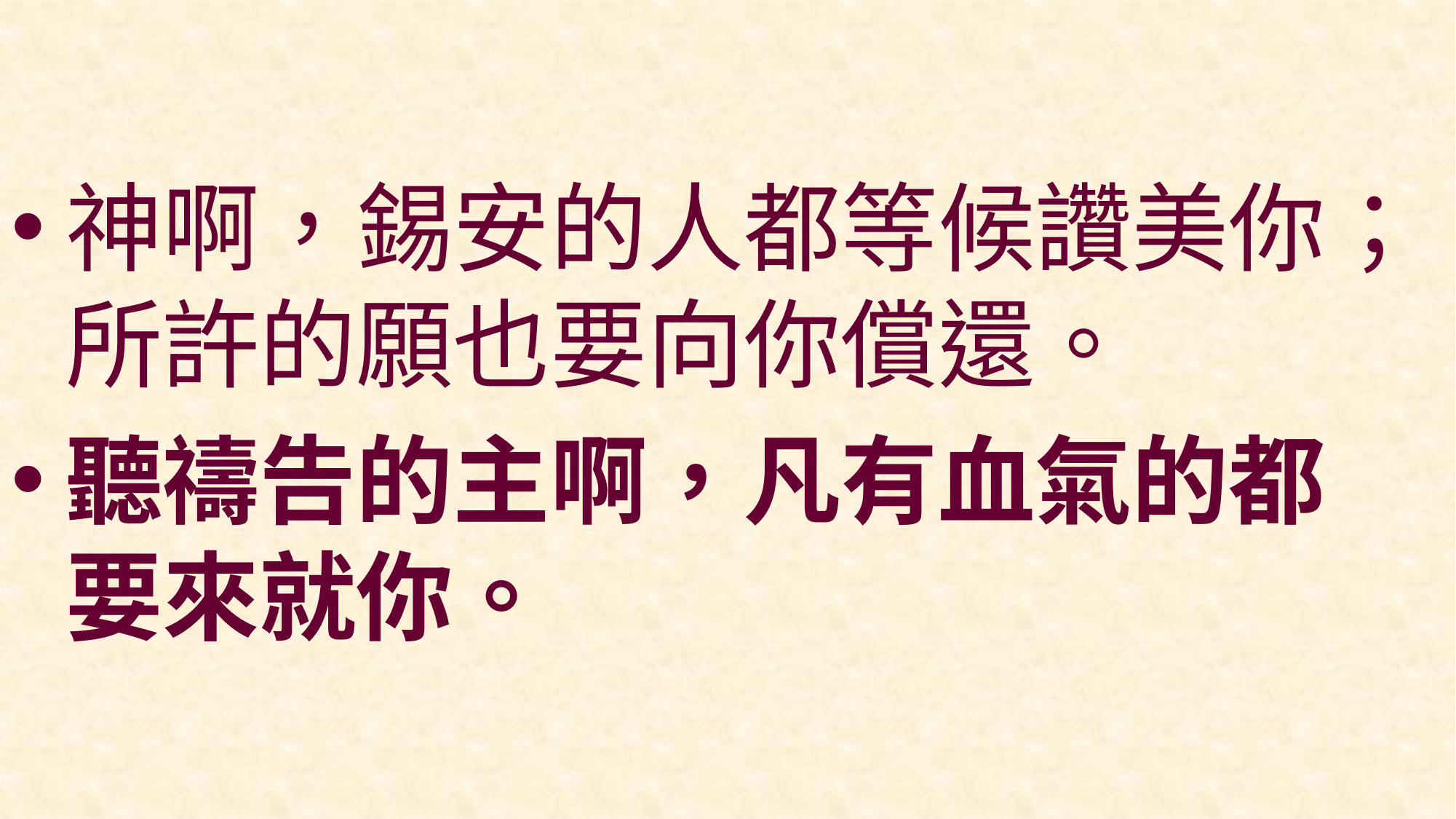

神啊，錫安的人都等候讚美你；所許的願也要向你償還。
聽禱告的主啊，凡有血氣的都要來就你。